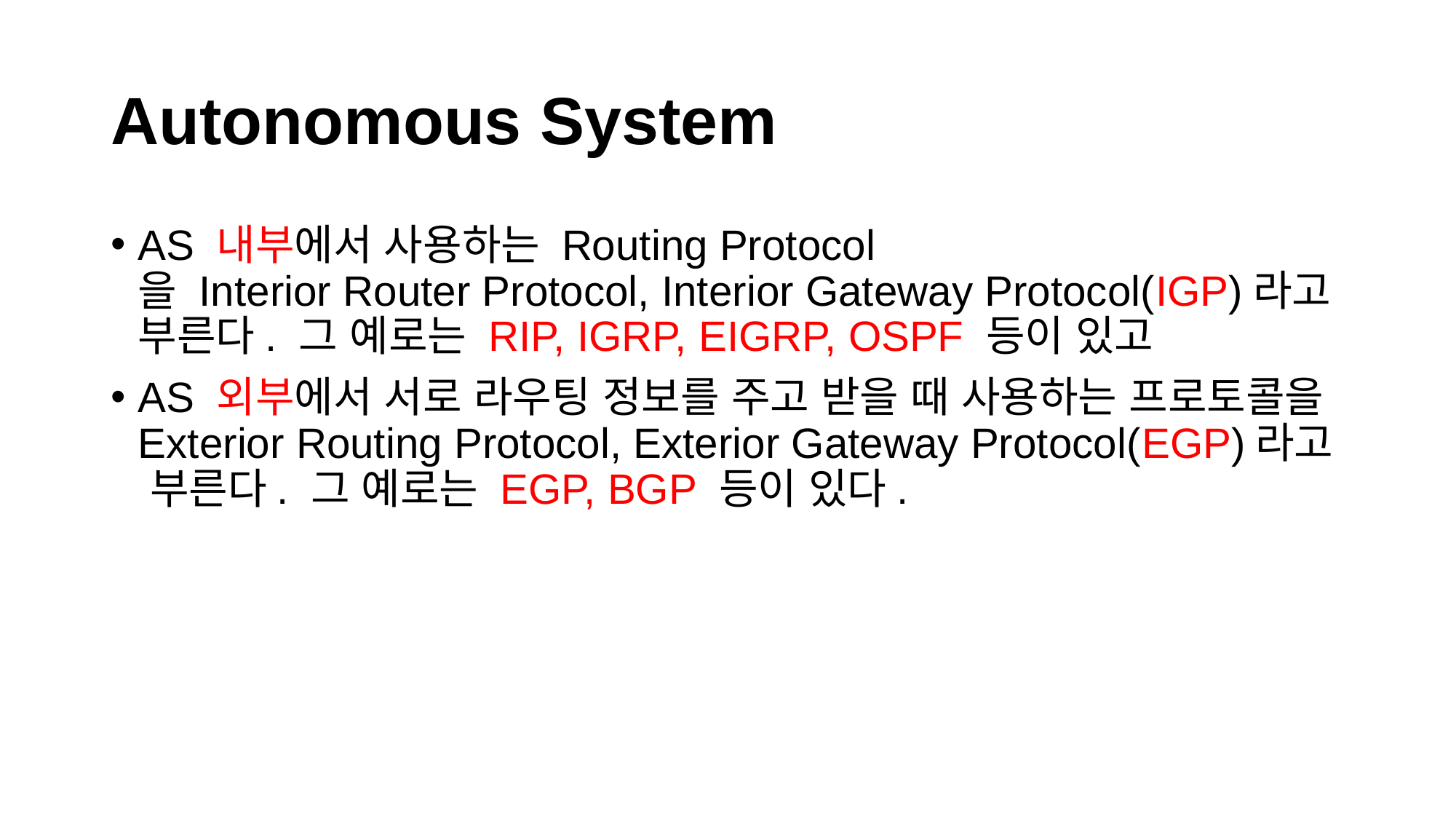

# Autonomous System
AS 내부에서 사용하는 Routing Protocol을 Interior Router Protocol, Interior Gateway Protocol(IGP)라고 부른다. 그 예로는 RIP, IGRP, EIGRP, OSPF 등이 있고
AS 외부에서 서로 라우팅 정보를 주고 받을 때 사용하는 프로토콜을 Exterior Routing Protocol, Exterior Gateway Protocol(EGP)라고 부른다. 그 예로는 EGP, BGP 등이 있다.